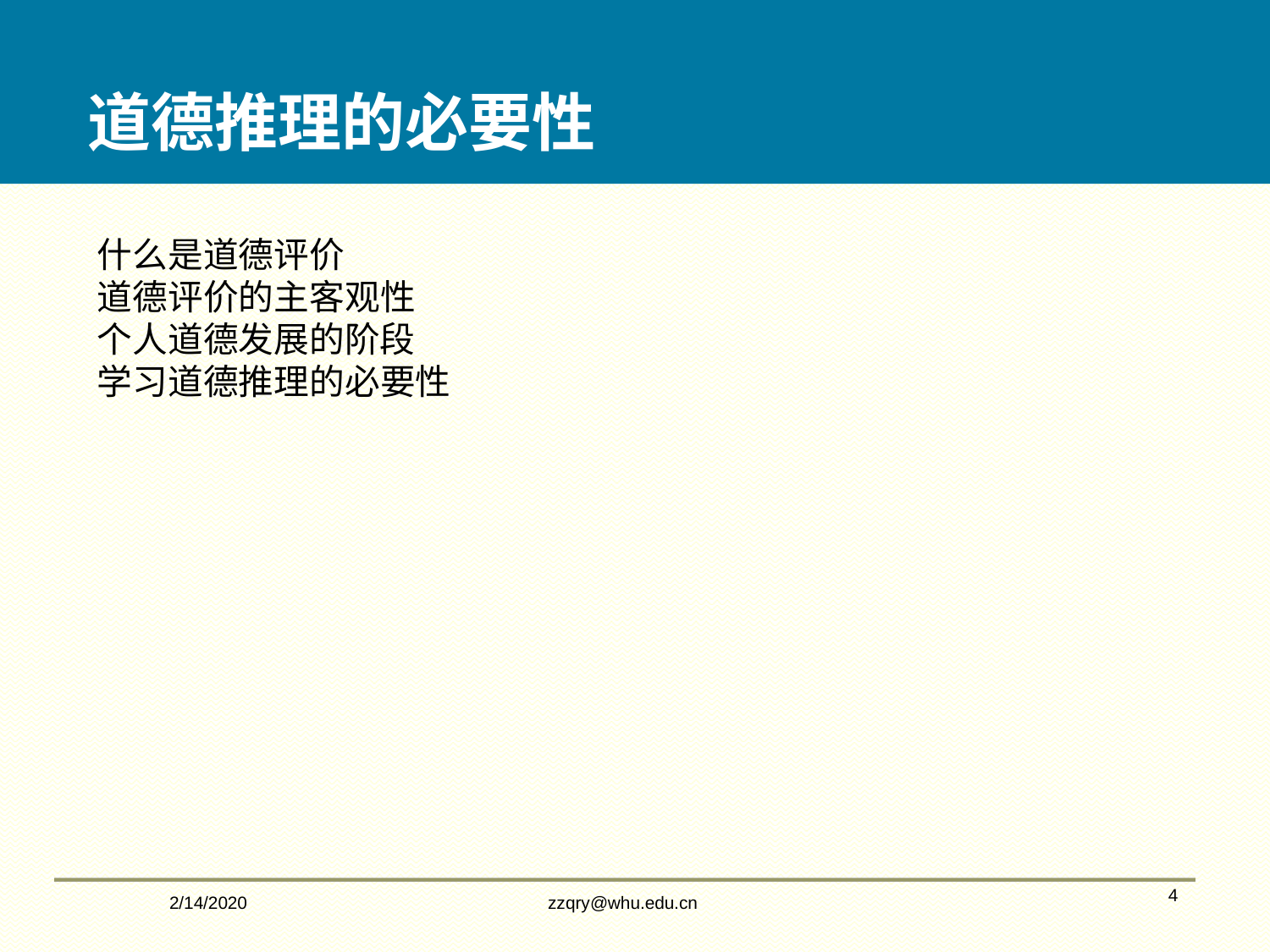

道德推理的必要性
什么是道德评价
道德评价的主客观性
个人道德发展的阶段
学习道德推理的必要性
2/14/2020
zzqry@whu.edu.cn
4